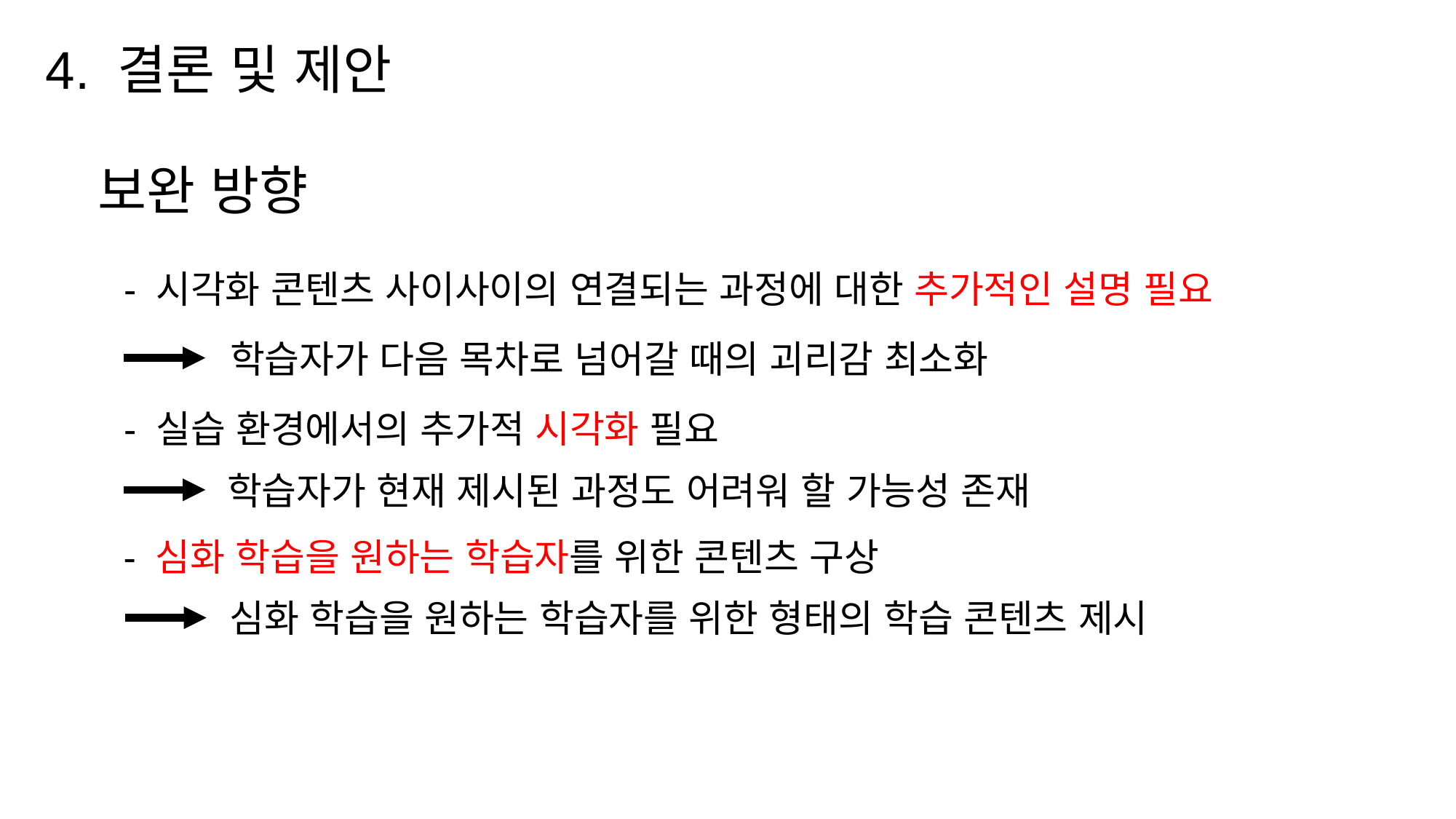

4. 결론 및 제안
보완 방향
- 시각화 콘텐츠 사이사이의 연결되는 과정에 대한 추가적인 설명 필요
학습자가 다음 목차로 넘어갈 때의 괴리감 최소화
- 실습 환경에서의 추가적 시각화 필요
학습자가 현재 제시된 과정도 어려워 할 가능성 존재
- 심화 학습을 원하는 학습자를 위한 콘텐츠 구상
심화 학습을 원하는 학습자를 위한 형태의 학습 콘텐츠 제시